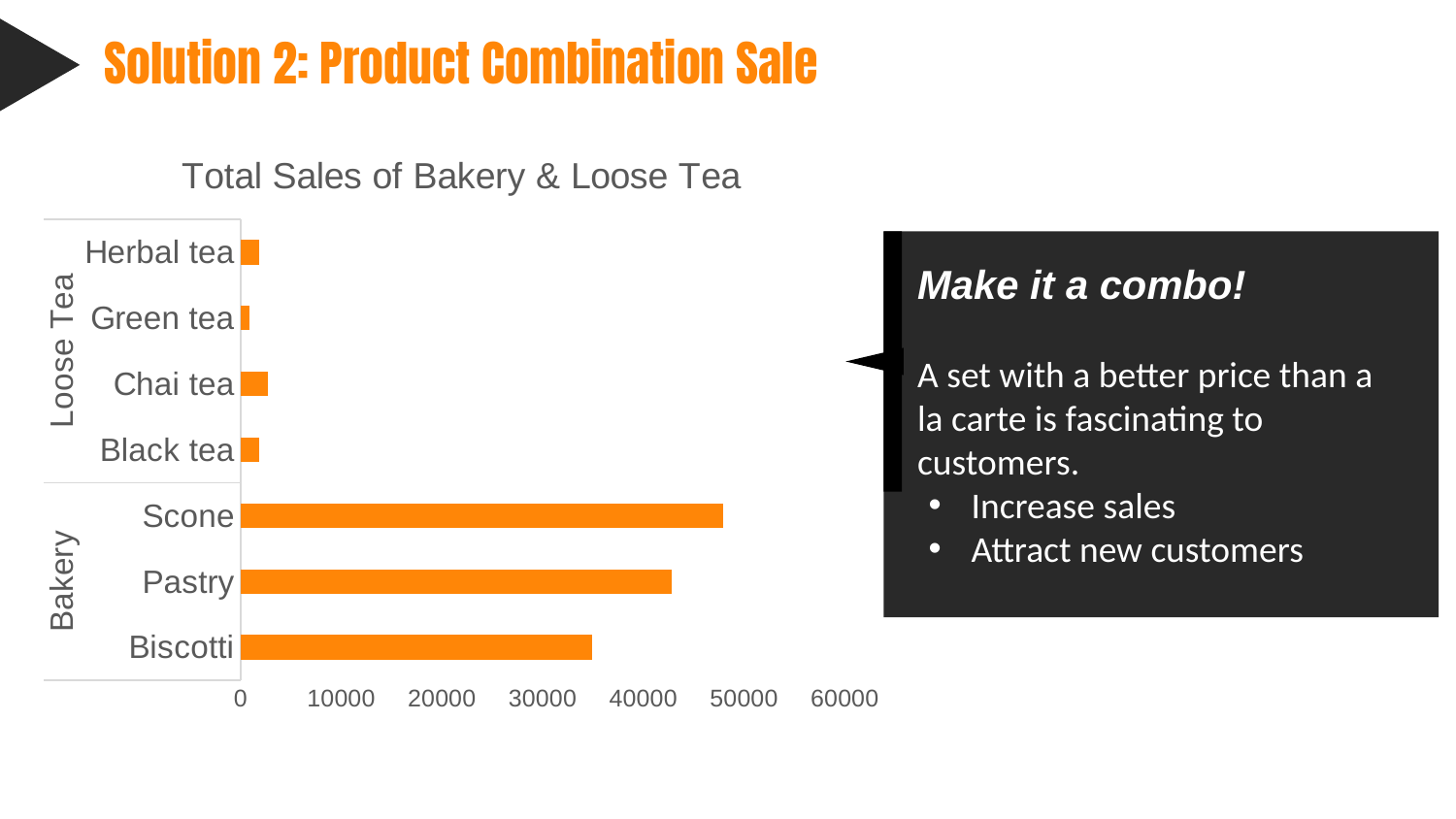

Solution 2: Product Combination Sale

### Chart: Total Sales of Bakery & Loose Tea

| Category | 汇总 |
|---|---|
| Biscotti | 34868.0 |
| Pastry | 42803.0 |
| Scone | 47917.0 |
| Black tea | 1864.0 |
| Chai tea | 2767.0 |
| Green tea | 908.0 |
| Herbal tea | 1842.0 |

Make it a combo!

A set with a better price than a la carte is fascinating to customers.
 Increase sales
 Attract new customers